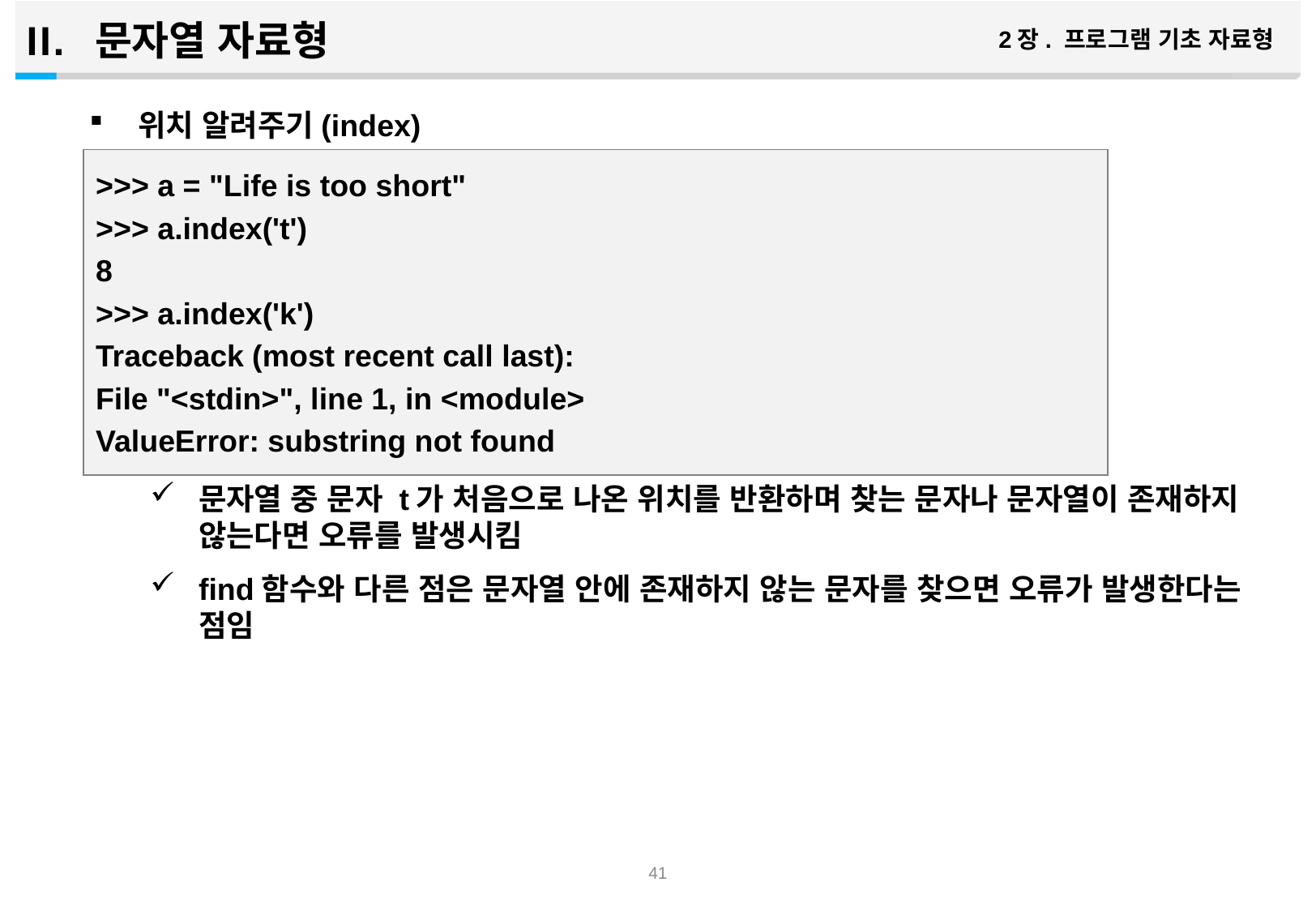

문자열 자료형
2장. 프로그램 기초 자료형
위치 알려주기(index)

문자열 중 문자 t가 처음으로 나온 위치를 반환하며 찾는 문자나 문자열이 존재하지 않는다면 오류를 발생시킴
find함수와 다른 점은 문자열 안에 존재하지 않는 문자를 찾으면 오류가 발생한다는 점임

>>> a = "Life is too short"
>>> a.index('t')
8
>>> a.index('k')
Traceback (most recent call last):
File "<stdin>", line 1, in <module>
ValueError: substring not found
41